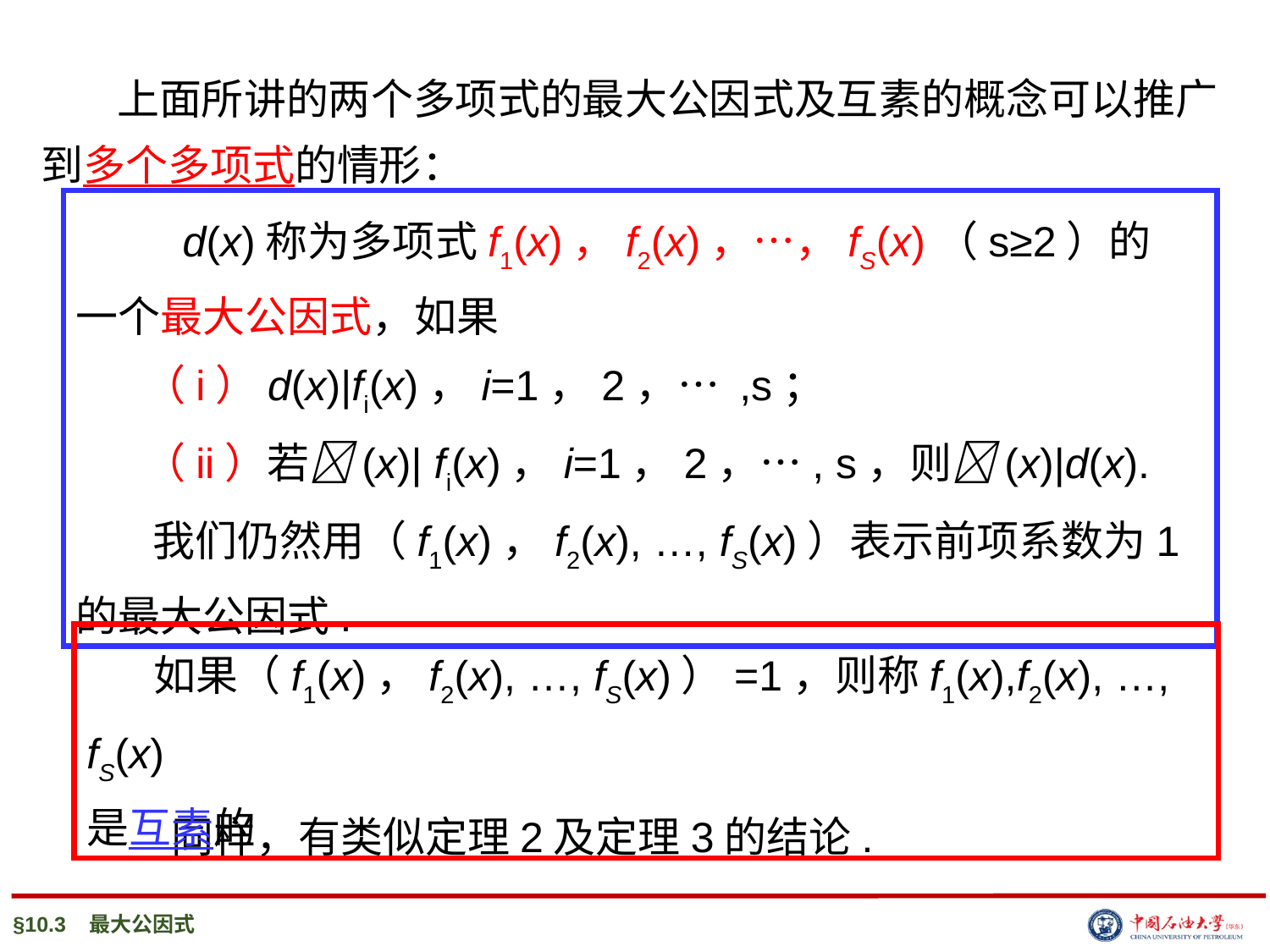

上面所讲的两个多项式的最大公因式及互素的概念可以推广
  到多个多项式的情形：
         d(x)称为多项式f1(x)，f2(x)，…，fS(x)（s≥2）的
一个最大公因式，如果
      （i）d(x)|fi(x)，i=1，2，… ,s；
      （ii）若ϕ(x)| fi(x)，i=1，2，…, s，则ϕ(x)|d(x).
       我们仍然用（f1(x)，f2(x), …, fS(x)）表示前项系数为1的最大公因式.
      如果（f1(x)，f2(x), …, fS(x)）=1，则称f1(x),f2(x), …, fS(x)
是互素的
同样，有类似定理2及定理3的结论.